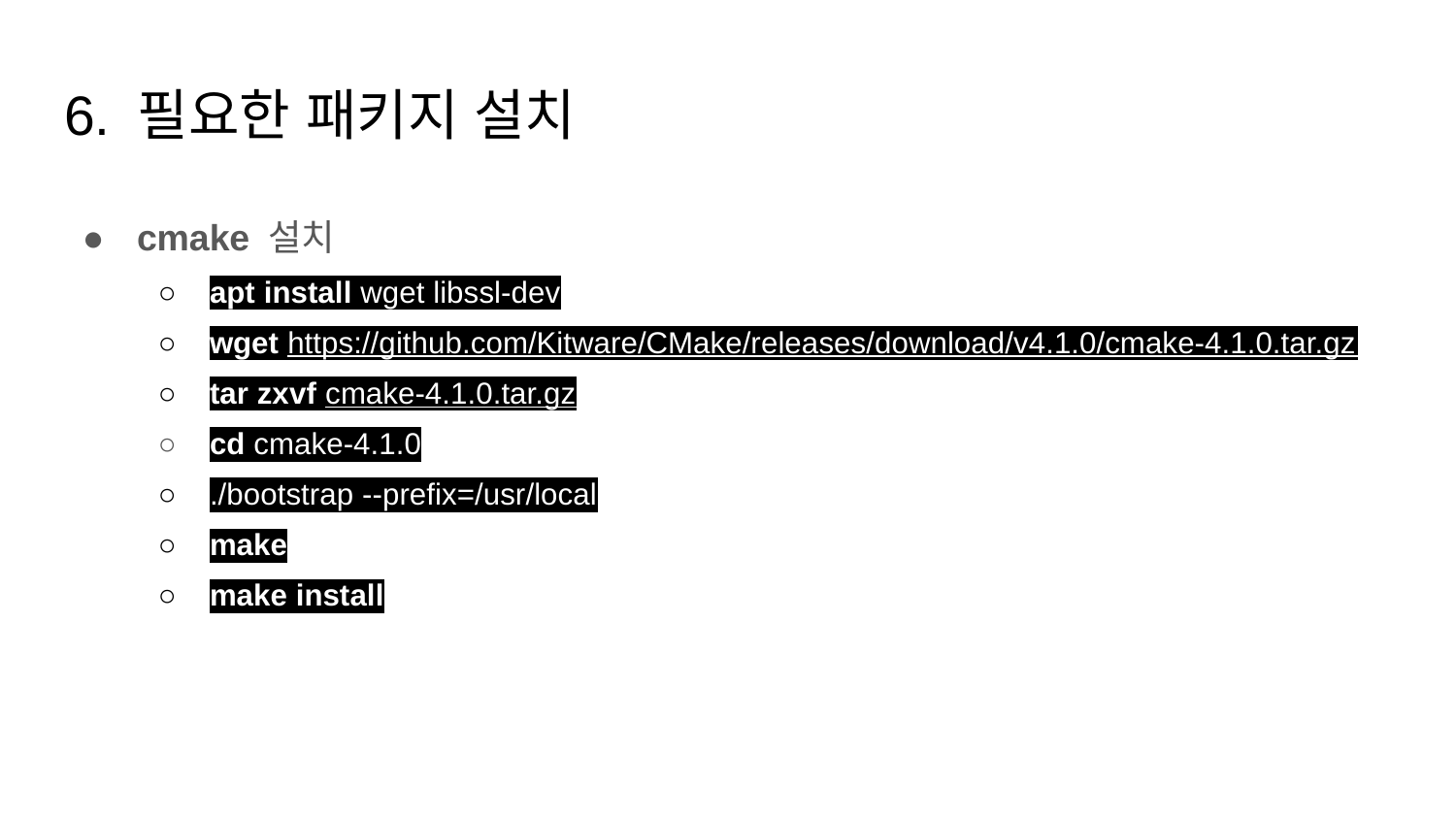

# 6. 필요한 패키지 설치
cmake 설치
apt install wget libssl-dev
wget https://github.com/Kitware/CMake/releases/download/v4.1.0/cmake-4.1.0.tar.gz
tar zxvf cmake-4.1.0.tar.gz
cd cmake-4.1.0
./bootstrap --prefix=/usr/local
make
make install